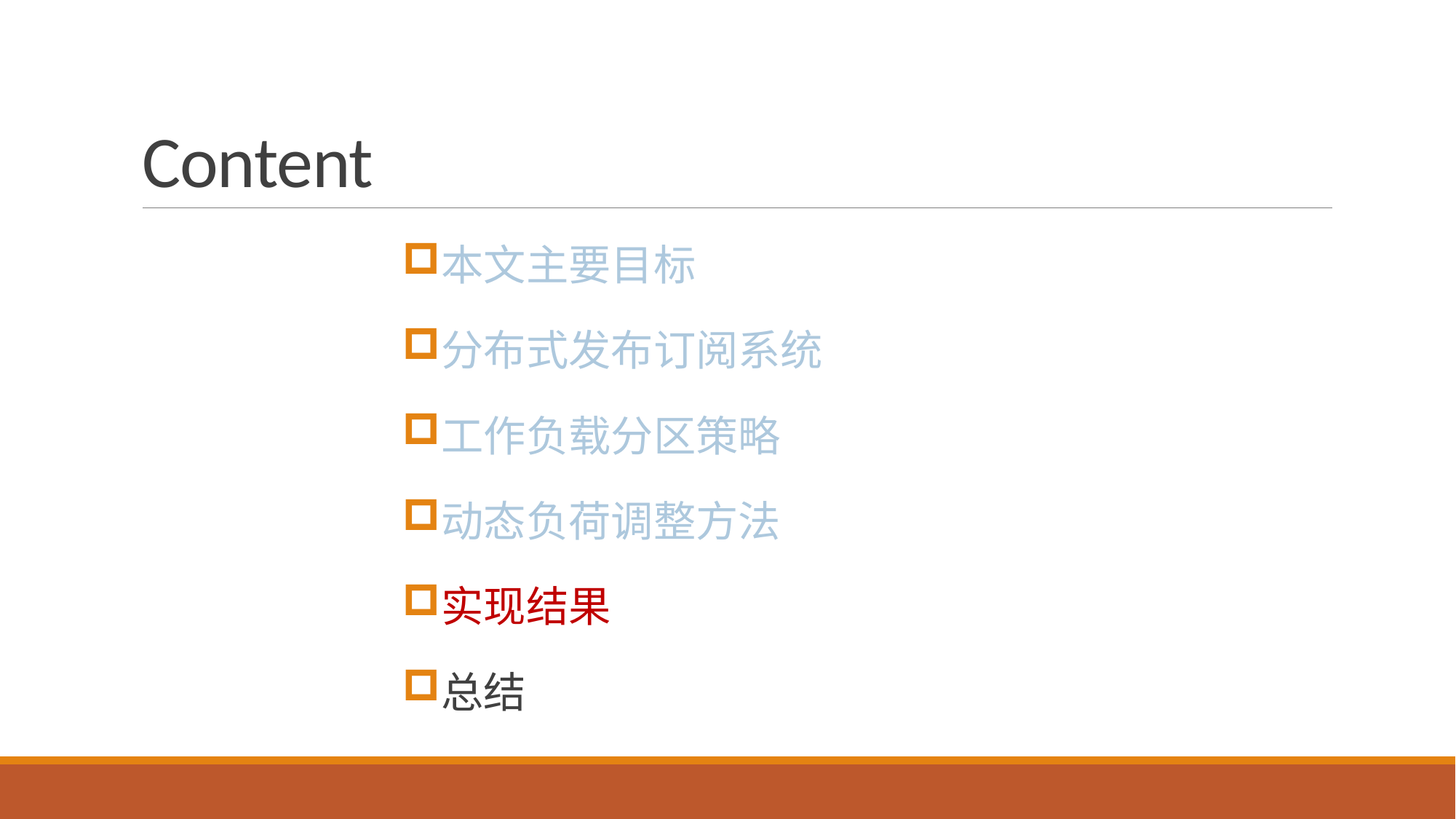

# Content
本文主要目标
分布式发布订阅系统
工作负载分区策略
动态负荷调整方法
实现结果
总结